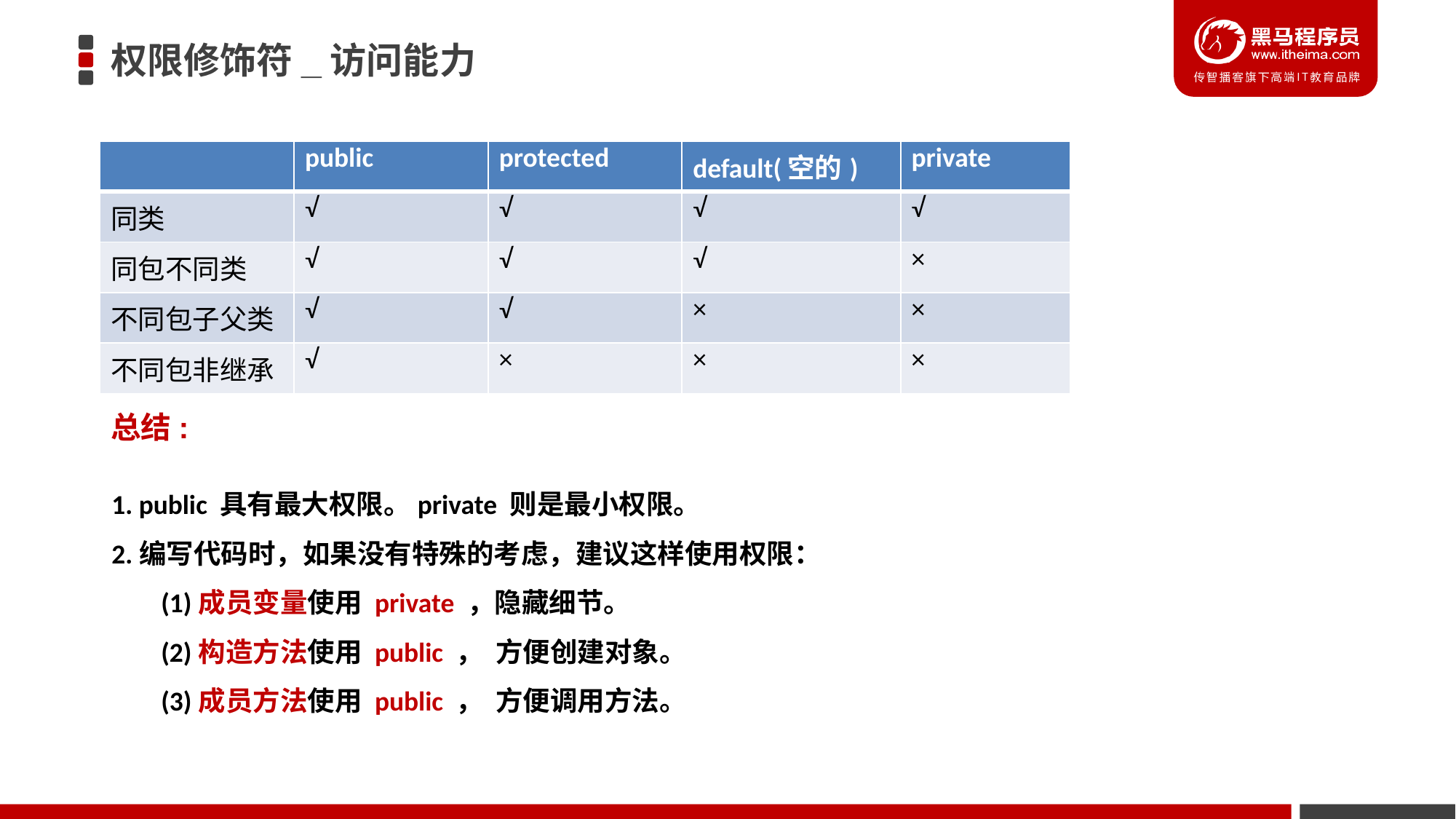

# 权限修饰符_访问能力
|  | public | protected | default(空的) | private |
| --- | --- | --- | --- | --- |
| 同类 | √ | √ | √ | √ |
| 同包不同类 | √ | √ | √ | × |
| 不同包子父类 | √ | √ | × | × |
| 不同包非继承 | √ | × | × | × |
总结:
1. public 具有最大权限。private 则是最小权限。
2.编写代码时，如果没有特殊的考虑，建议这样使用权限：
        (1)成员变量使用 private ，隐藏细节。
        (2)构造方法使用 public ，  方便创建对象。
        (3)成员方法使用 public ，  方便调用方法。